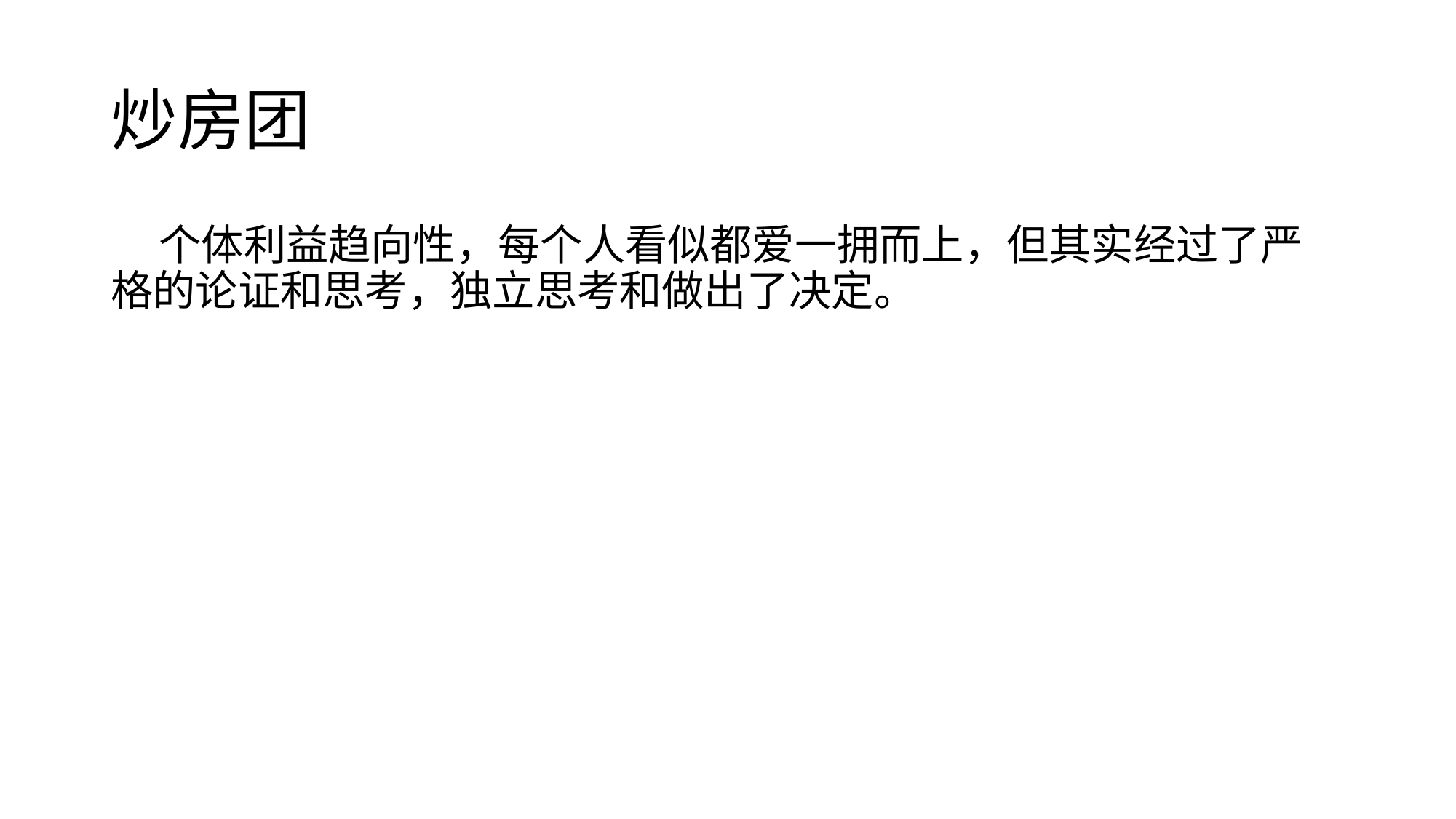

# 炒房团
    个体利益趋向性，每个人看似都爱一拥而上，但其实经过了严格的论证和思考，独立思考和做出了决定。